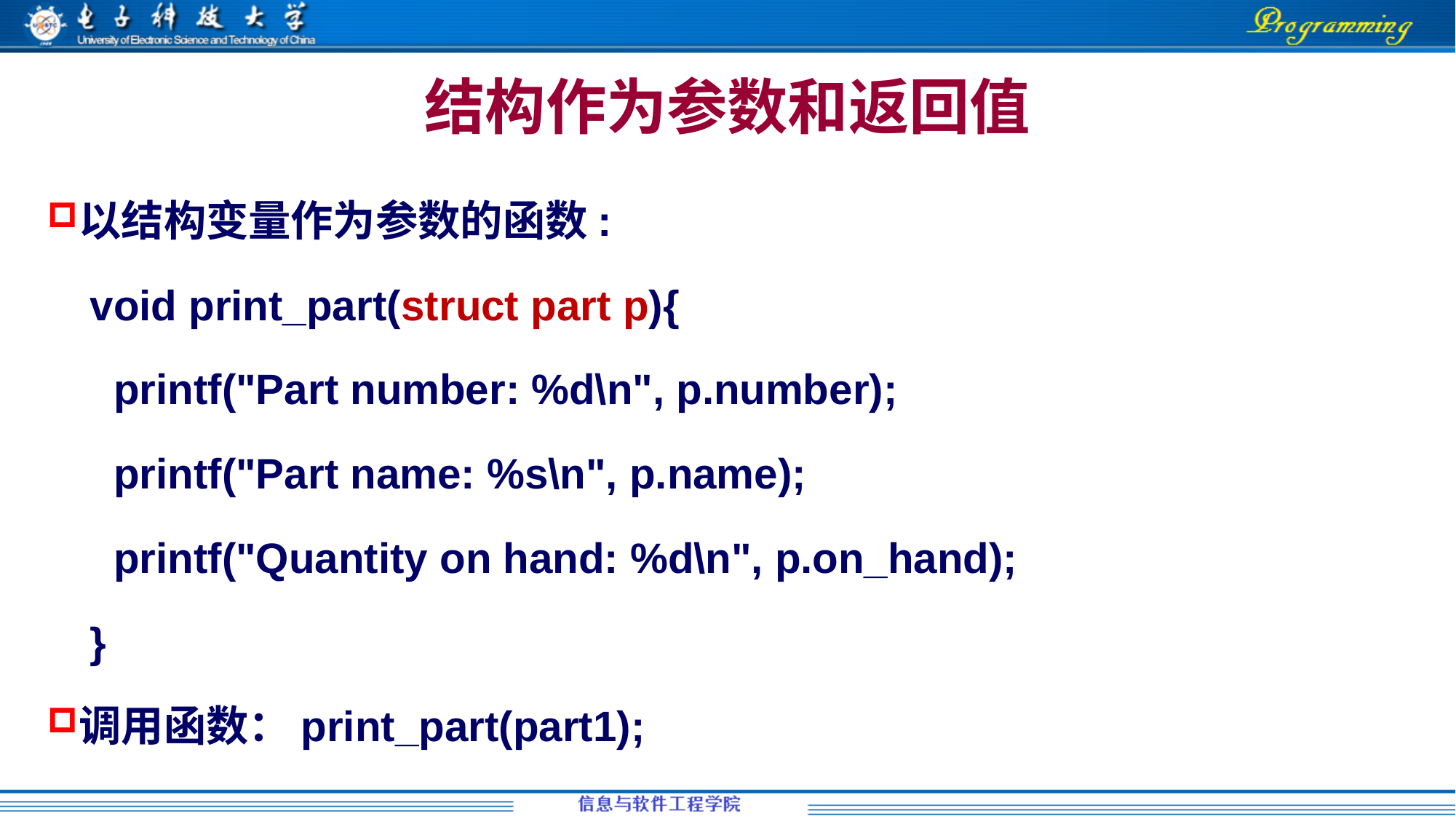

# 结构作为参数和返回值
以结构变量作为参数的函数:
void print_part(struct part p){
  printf("Part number: %d\n", p.number);
  printf("Part name: %s\n", p.name);
  printf("Quantity on hand: %d\n", p.on_hand);
}
调用函数：print_part(part1);